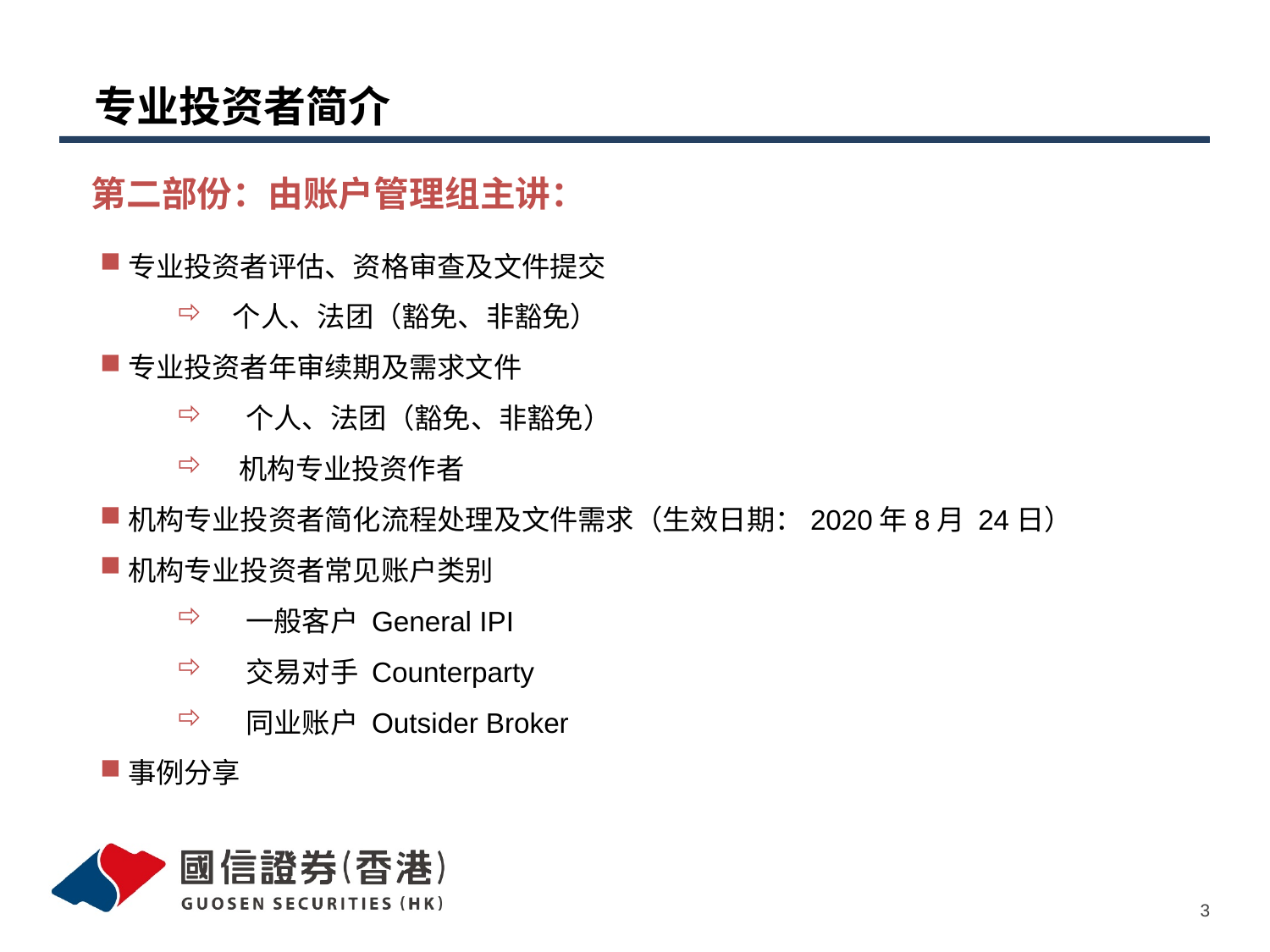

# 专业投资者简介
第二部份：由账户管理组主讲：
专业投资者评估、资格审查及文件提交
　个人、法团（豁免、非豁免）
专业投资者年审续期及需求文件
 　个人、法团（豁免、非豁免）
　 机构专业投资作者
机构专业投资者简化流程处理及文件需求（生效日期：2020年8月 24日）
机构专业投资者常见账户类别
 　一般客户 General IPI
 　交易对手 Counterparty
 　同业账户 Outsider Broker
事例分享